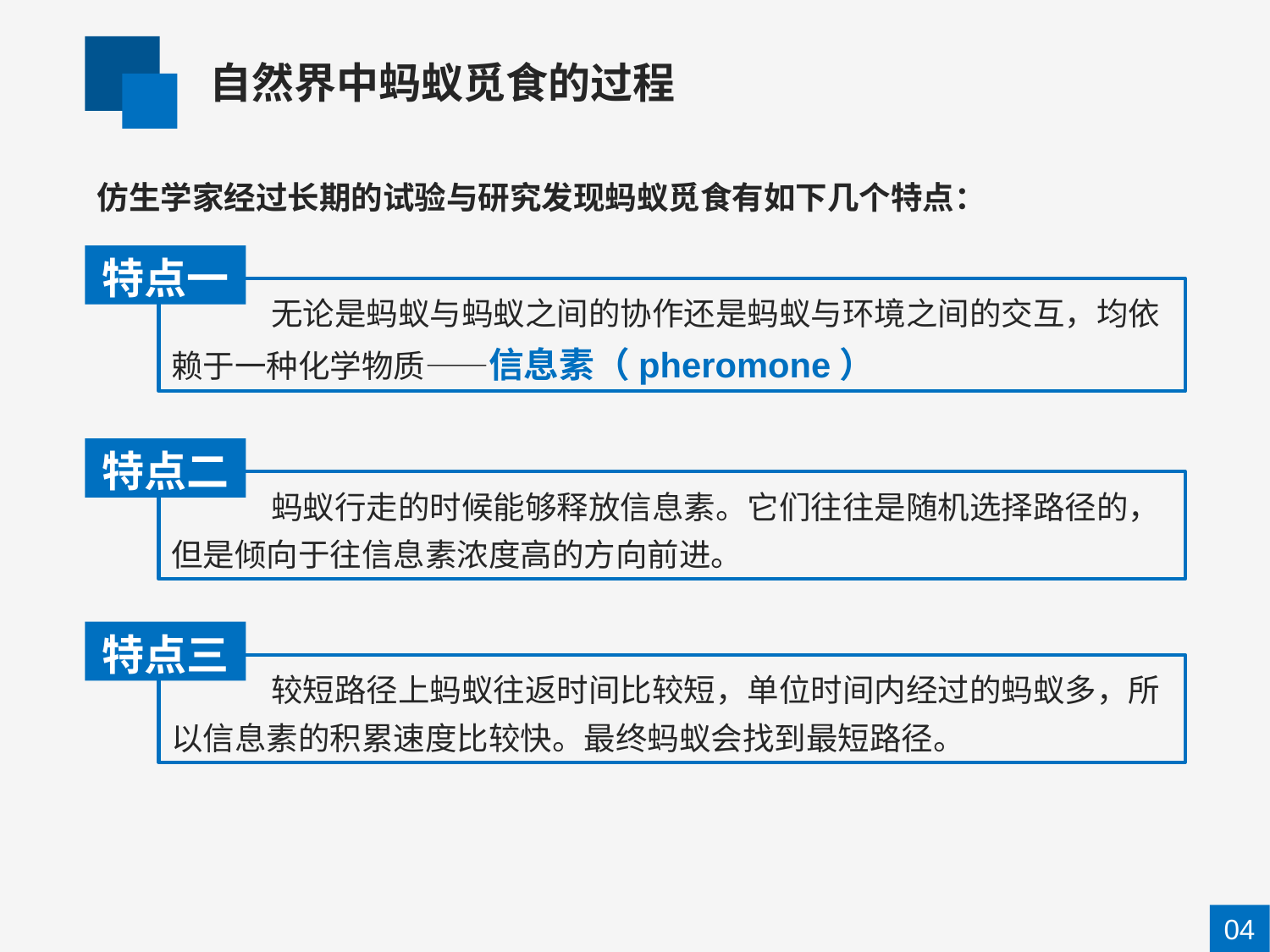

自然界中蚂蚁觅食的过程
仿生学家经过长期的试验与研究发现蚂蚁觅食有如下几个特点：

特点一
无论是蚂蚁与蚂蚁之间的协作还是蚂蚁与环境之间的交互，均依赖于一种化学物质——信息素（pheromone）
特点二
蚂蚁行走的时候能够释放信息素。它们往往是随机选择路径的，但是倾向于往信息素浓度高的方向前进。
特点三
较短路径上蚂蚁往返时间比较短，单位时间内经过的蚂蚁多，所以信息素的积累速度比较快。最终蚂蚁会找到最短路径。
04